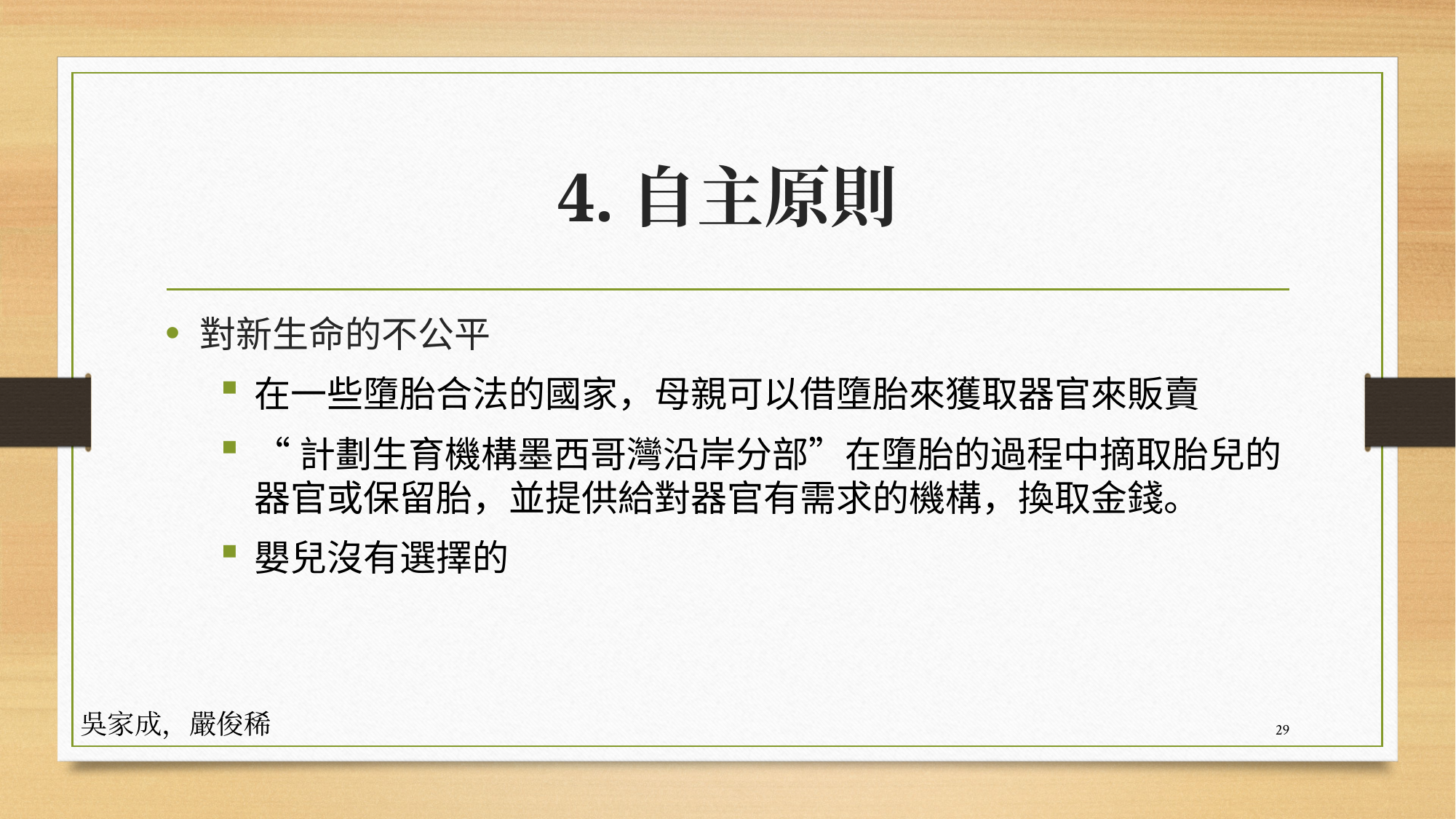

# 4.自主原則
對新生命的不公平
在一些墮胎合法的國家，母親可以借墮胎來獲取器官來販賣
“計劃生育機構墨西哥灣沿岸分部”在墮胎的過程中摘取胎兒的器官或保留胎，並提供給對器官有需求的機構，換取金錢。
嬰兒沒有選擇的
吳家成，嚴俊稀
29